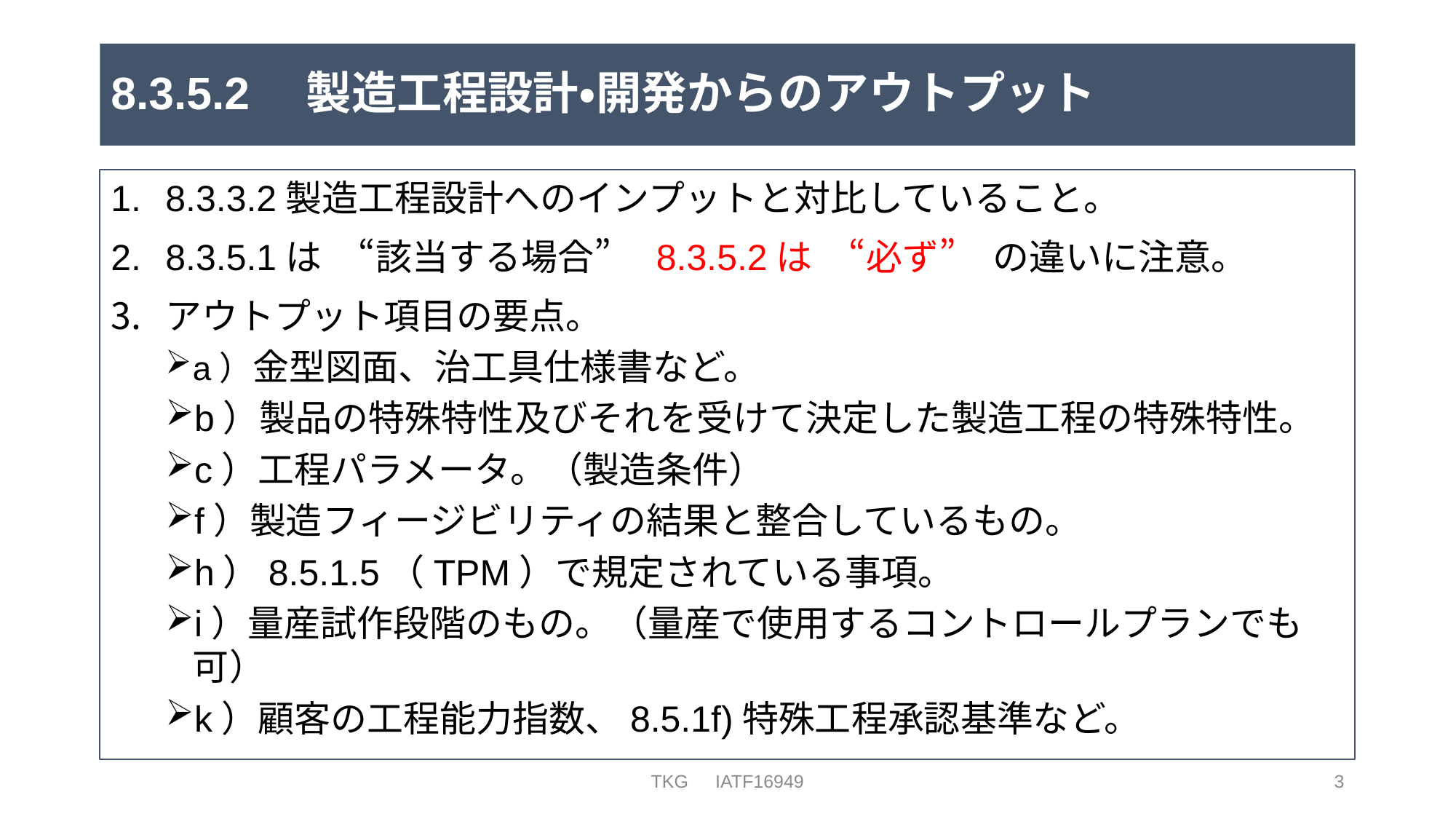

# 8.3.5.2　製造工程設計・開発からのアウトプット
8.3.3.2製造工程設計へのインプットと対比していること。
8.3.5.1は　“該当する場合”　8.3.5.2は　“必ず”　の違いに注意。
アウトプット項目の要点。
a）金型図面、治工具仕様書など。
b）製品の特殊特性及びそれを受けて決定した製造工程の特殊特性。
c）工程パラメータ。（製造条件）
f）製造フィージビリティの結果と整合しているもの。
h）8.5.1.5（TPM）で規定されている事項。
i）量産試作段階のもの。（量産で使用するコントロールプランでも可）
k）顧客の工程能力指数、8.5.1f)特殊工程承認基準など。

TKG　IATF16949
3